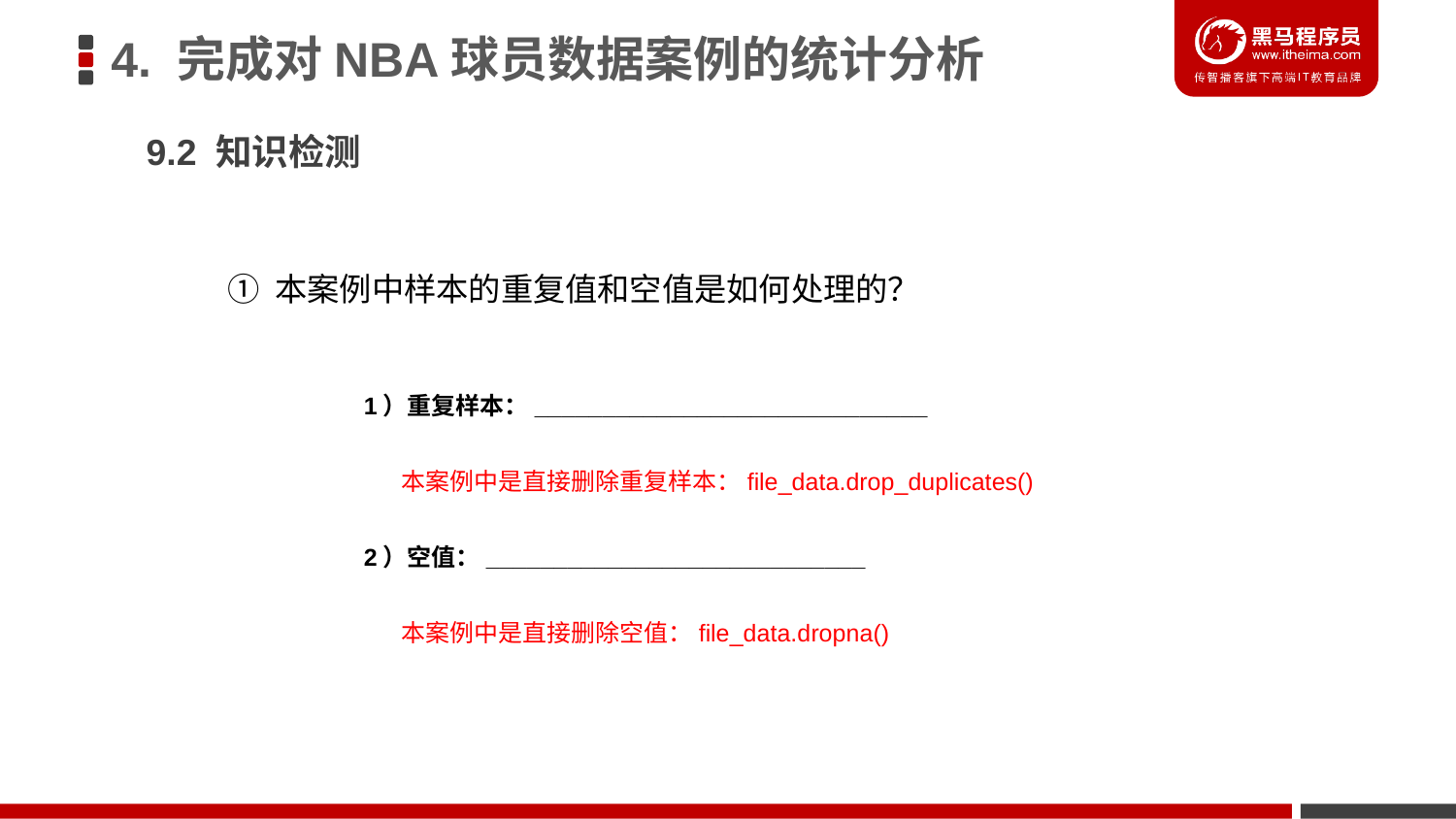

4. 完成对NBA球员数据案例的统计分析
9.2 知识检测
① 本案例中样本的重复值和空值是如何处理的？
1）重复样本：_____________________________

      本案例中是直接删除重复样本：file_data.drop_duplicates()

2）空值：____________________________

      本案例中是直接删除空值：file_data.dropna()